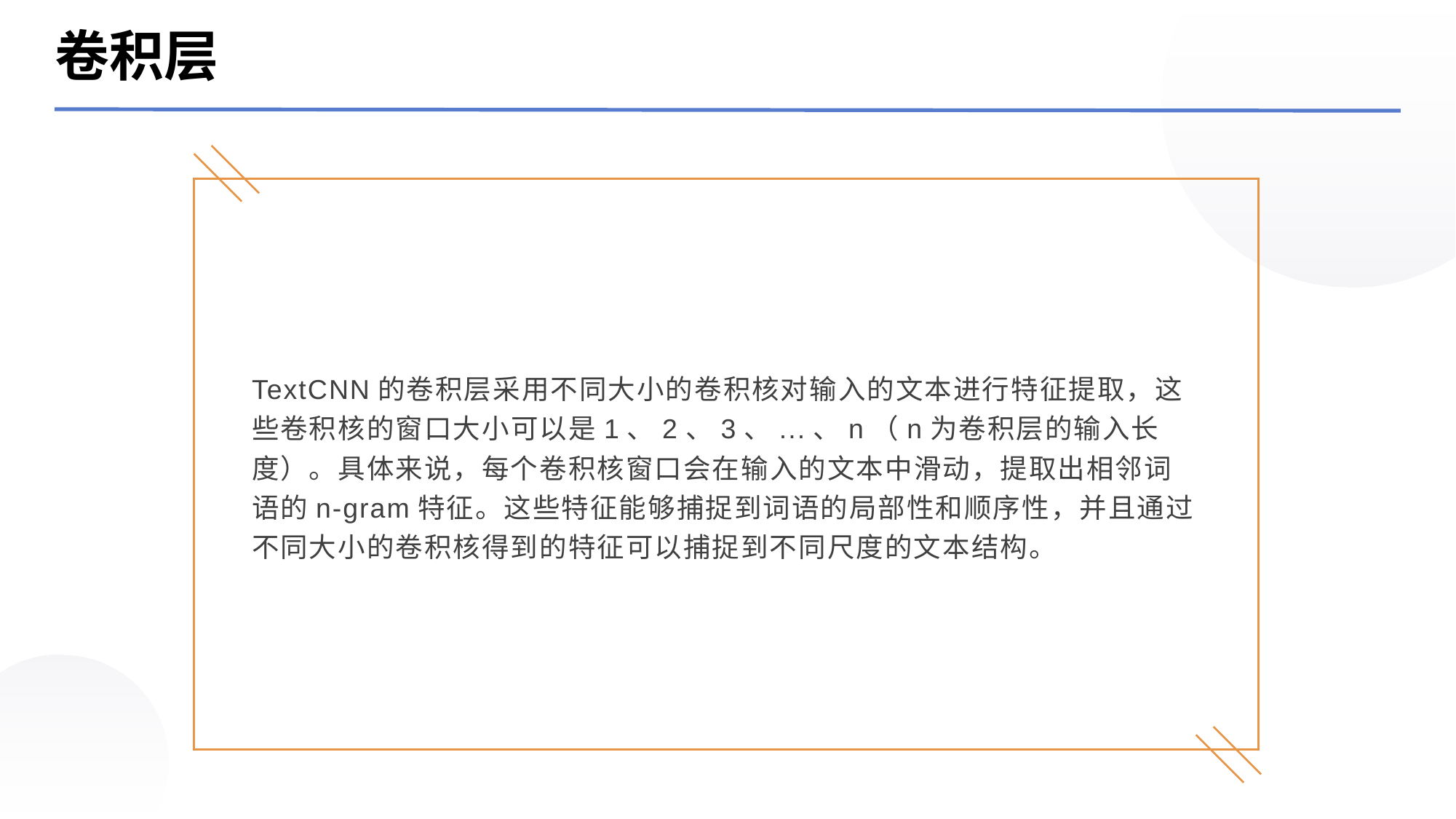

卷积层

TextCNN的卷积层采用不同大小的卷积核对输入的文本进行特征提取，这些卷积核的窗口大小可以是1、2、3、...、n（n为卷积层的输入长度）。具体来说，每个卷积核窗口会在输入的文本中滑动，提取出相邻词语的n-gram特征。这些特征能够捕捉到词语的局部性和顺序性，并且通过不同大小的卷积核得到的特征可以捕捉到不同尺度的文本结构。